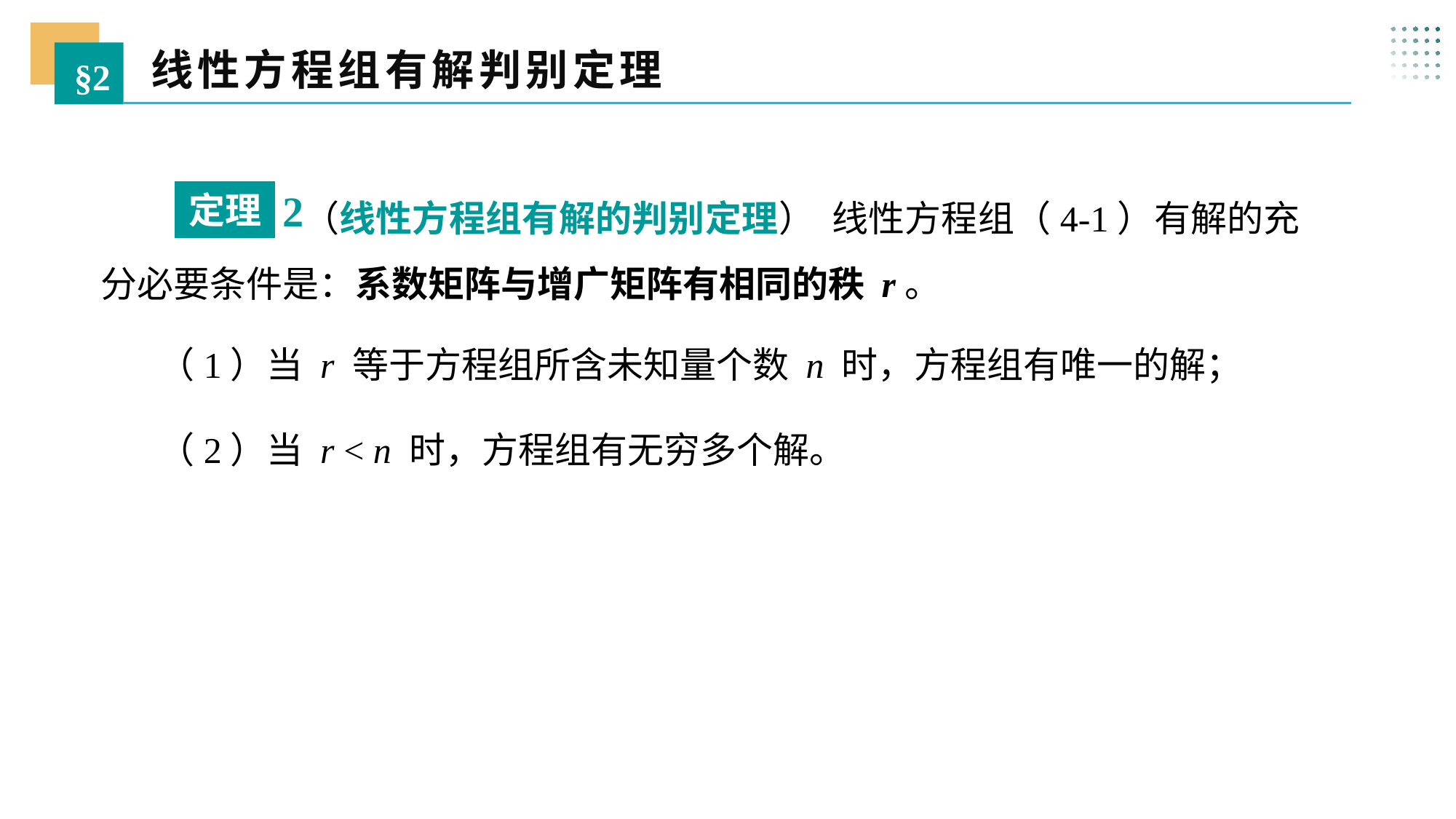

线性方程组有解判别定理
§2
                       （线性方程组有解的判别定理）  线性方程组（4-1）有解的充分必要条件是：系数矩阵与增广矩阵有相同的秩 r。
2

定理
      （1）当 r 等于方程组所含未知量个数 n 时，方程组有唯一的解；
      （2）当 r < n 时，方程组有无穷多个解。